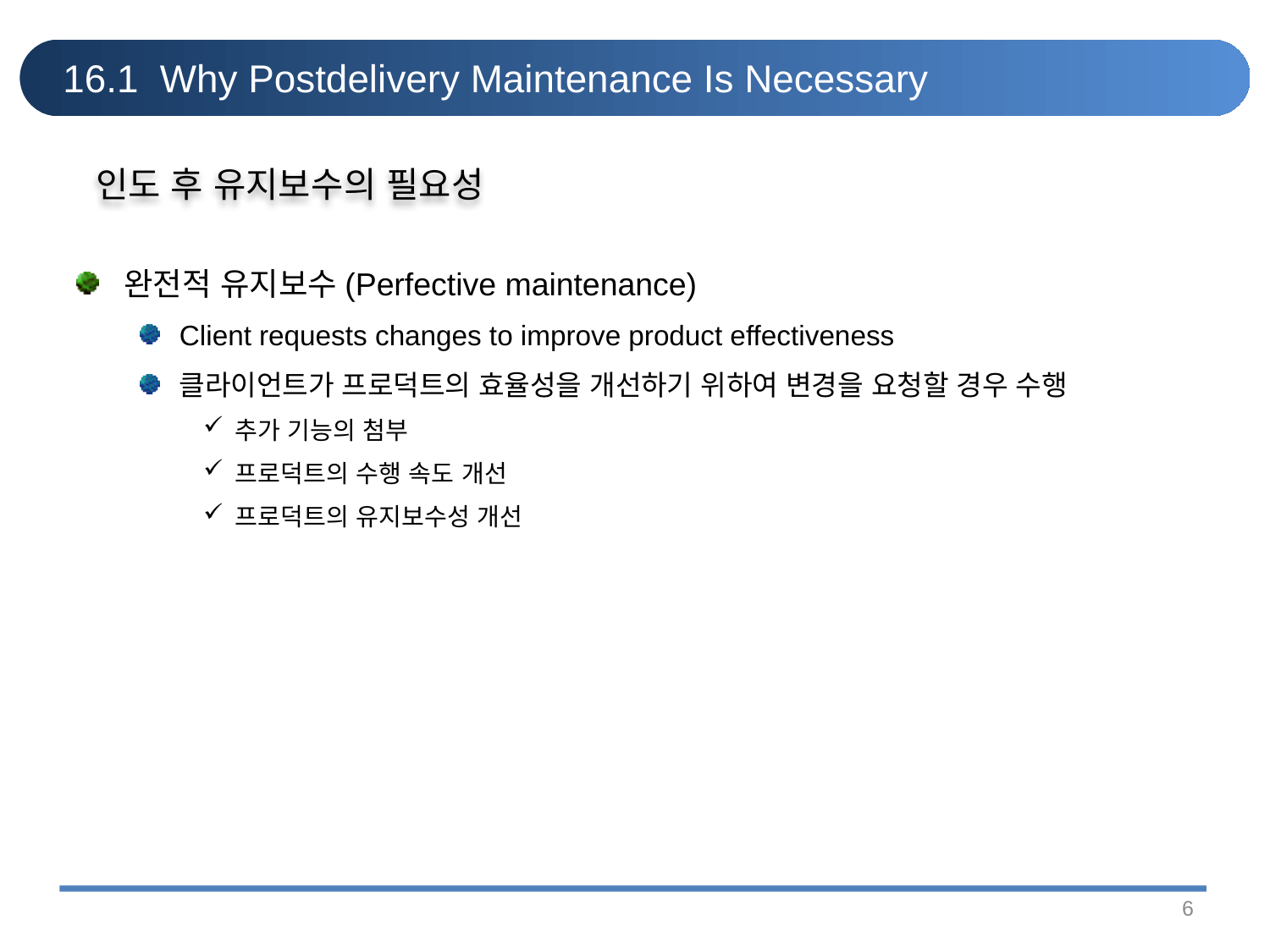

# 16.1  Why Postdelivery Maintenance Is Necessary
인도 후 유지보수의 필요성
완전적 유지보수(Perfective maintenance)
Client requests changes to improve product effectiveness
클라이언트가 프로덕트의 효율성을 개선하기 위하여 변경을 요청할 경우 수행
추가 기능의 첨부
프로덕트의 수행 속도 개선
프로덕트의 유지보수성 개선
6